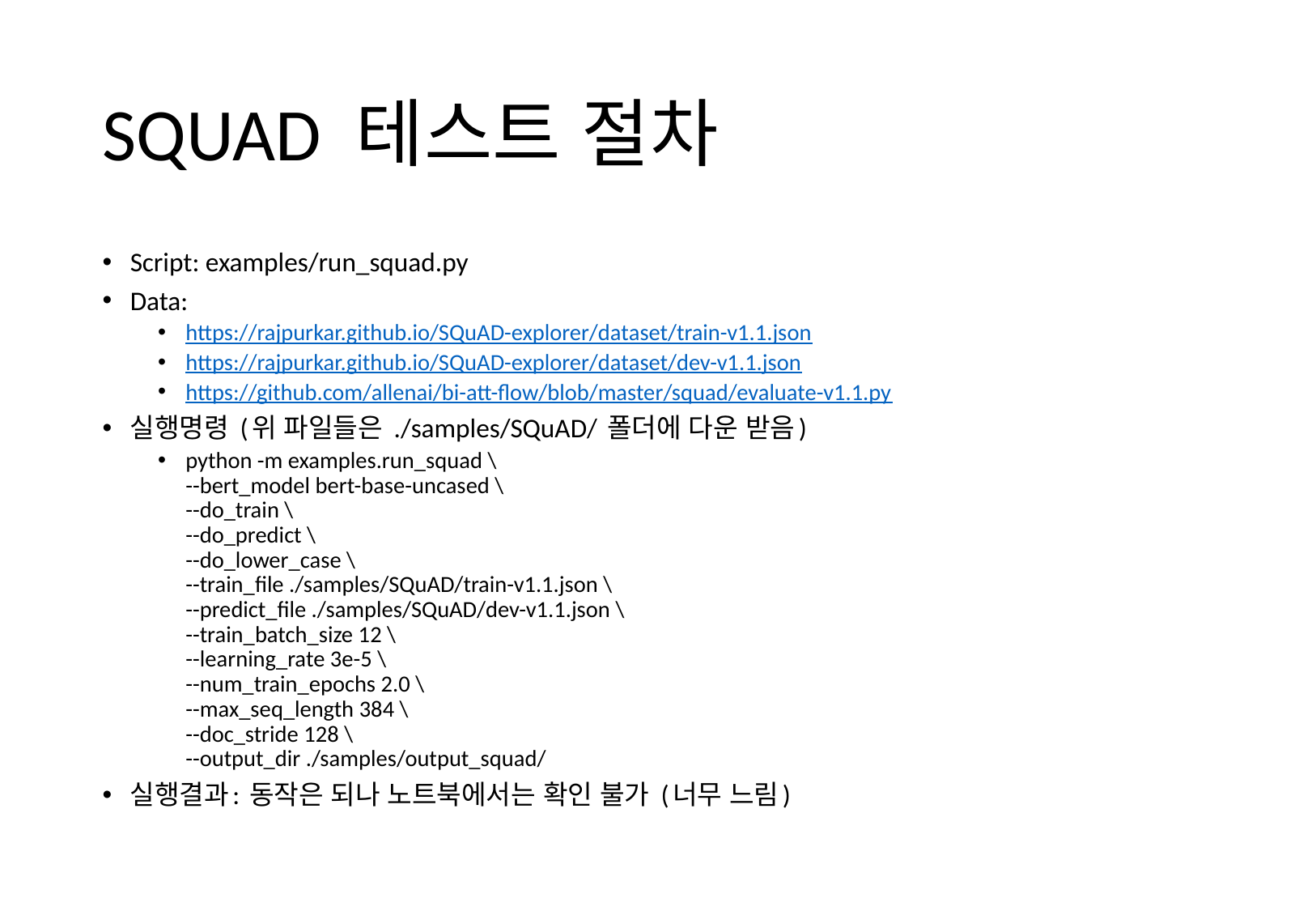

# SQUAD 테스트 절차
Script: examples/run_squad.py
Data:
https://rajpurkar.github.io/SQuAD-explorer/dataset/train-v1.1.json
https://rajpurkar.github.io/SQuAD-explorer/dataset/dev-v1.1.json
https://github.com/allenai/bi-att-flow/blob/master/squad/evaluate-v1.1.py
실행명령 (위 파일들은 ./samples/SQuAD/ 폴더에 다운 받음)
python -m examples.run_squad \
--bert_model bert-base-uncased \
--do_train \
--do_predict \
--do_lower_case \
--train_file ./samples/SQuAD/train-v1.1.json \
--predict_file ./samples/SQuAD/dev-v1.1.json \
--train_batch_size 12 \
--learning_rate 3e-5 \
--num_train_epochs 2.0 \
--max_seq_length 384 \
--doc_stride 128 \
--output_dir ./samples/output_squad/
실행결과: 동작은 되나 노트북에서는 확인 불가 (너무 느림)